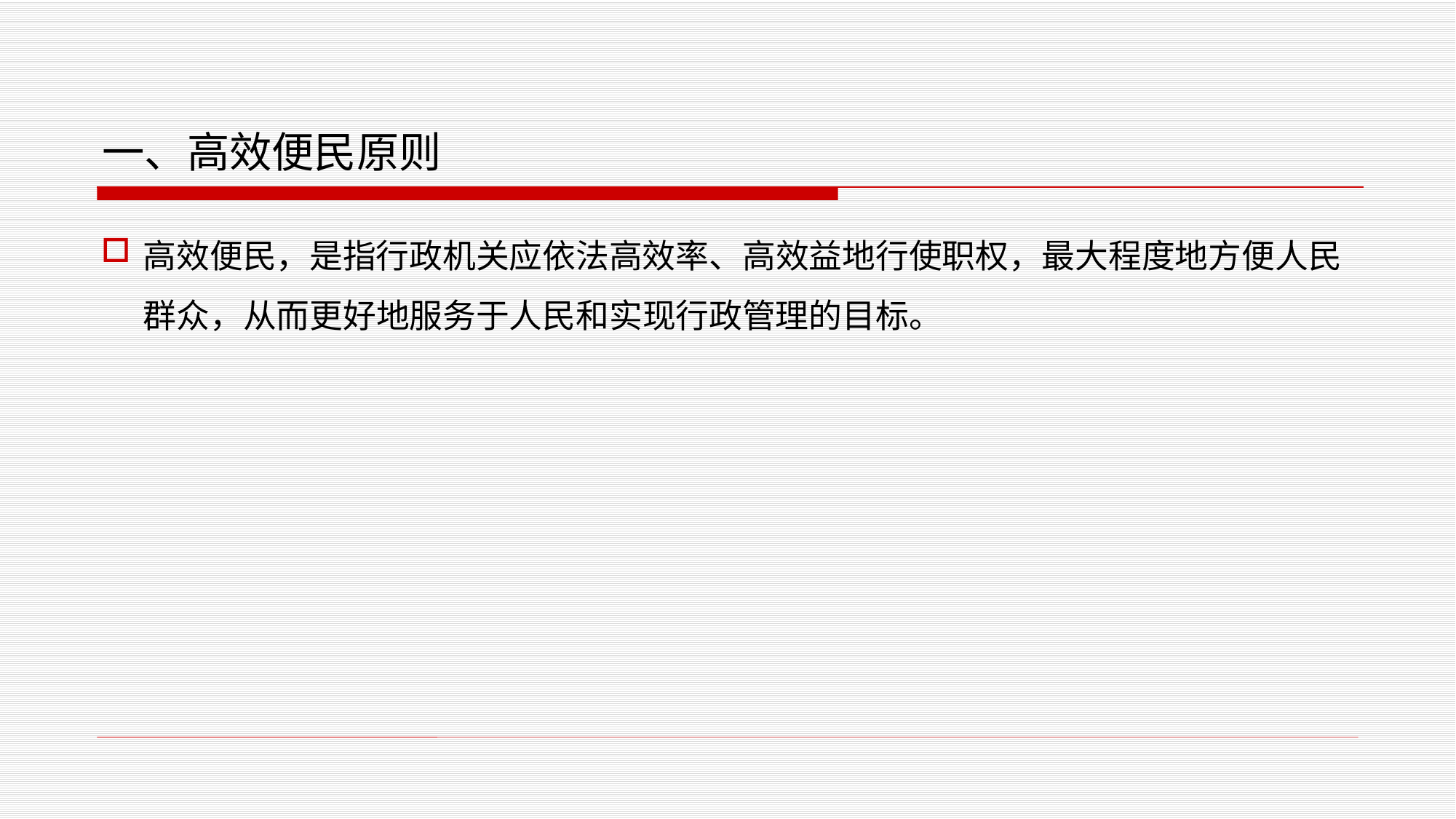

# 一、高效便民原则
高效便民，是指行政机关应依法高效率、高效益地行使职权，最大程度地方便人民群众，从而更好地服务于人民和实现行政管理的目标。